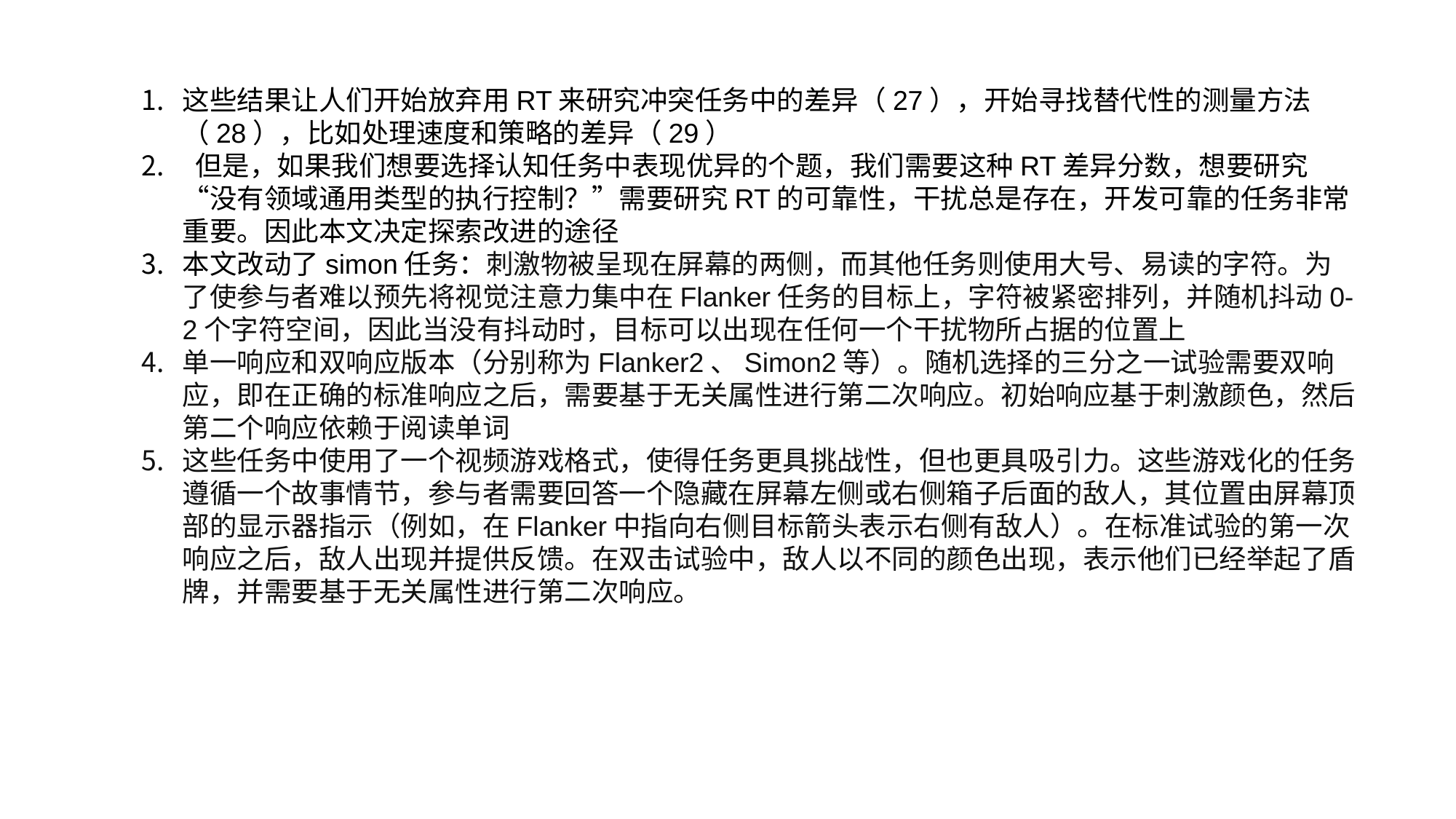

这些结果让人们开始放弃用RT来研究冲突任务中的差异（27），开始寻找替代性的测量方法（28），比如处理速度和策略的差异（29）
 但是，如果我们想要选择认知任务中表现优异的个题，我们需要这种RT差异分数，想要研究“没有领域通用类型的执行控制？”需要研究RT的可靠性，干扰总是存在，开发可靠的任务非常重要。因此本文决定探索改进的途径
本文改动了simon任务：刺激物被呈现在屏幕的两侧，而其他任务则使用大号、易读的字符。为了使参与者难以预先将视觉注意力集中在Flanker任务的目标上，字符被紧密排列，并随机抖动0-2个字符空间，因此当没有抖动时，目标可以出现在任何一个干扰物所占据的位置上
单一响应和双响应版本（分别称为Flanker2、Simon2等）。随机选择的三分之一试验需要双响应，即在正确的标准响应之后，需要基于无关属性进行第二次响应。初始响应基于刺激颜色，然后第二个响应依赖于阅读单词
这些任务中使用了一个视频游戏格式，使得任务更具挑战性，但也更具吸引力。这些游戏化的任务遵循一个故事情节，参与者需要回答一个隐藏在屏幕左侧或右侧箱子后面的敌人，其位置由屏幕顶部的显示器指示（例如，在Flanker中指向右侧目标箭头表示右侧有敌人）。在标准试验的第一次响应之后，敌人出现并提供反馈。在双击试验中，敌人以不同的颜色出现，表示他们已经举起了盾牌，并需要基于无关属性进行第二次响应。